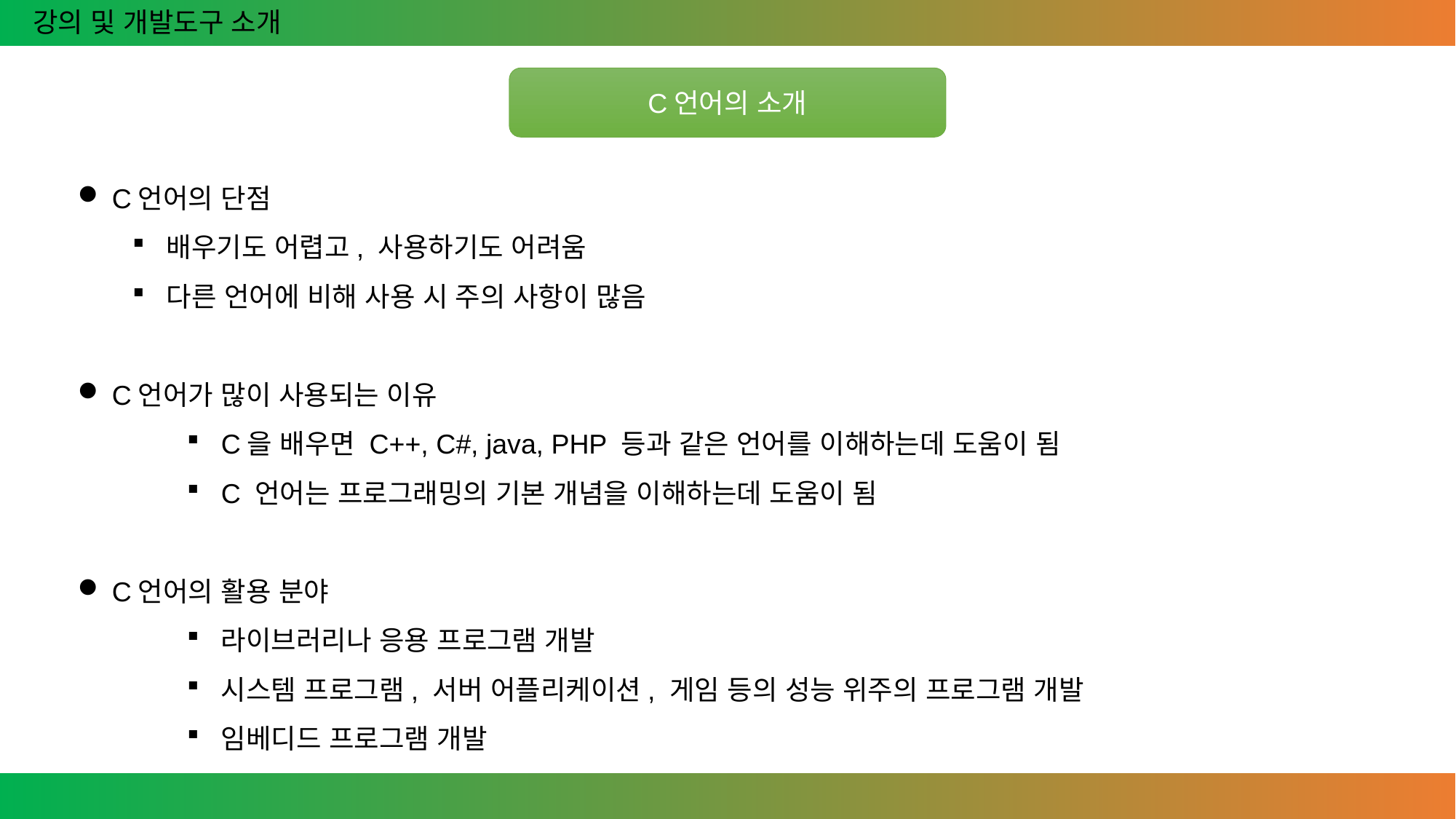

강의 및 개발도구 소개
C언어의 소개
C언어의 단점
배우기도 어렵고, 사용하기도 어려움
다른 언어에 비해 사용 시 주의 사항이 많음

C언어가 많이 사용되는 이유
C을 배우면 C++, C#, java, PHP 등과 같은 언어를 이해하는데 도움이 됨
C 언어는 프로그래밍의 기본 개념을 이해하는데 도움이 됨

C언어의 활용 분야
라이브러리나 응용 프로그램 개발
시스템 프로그램, 서버 어플리케이션, 게임 등의 성능 위주의 프로그램 개발
임베디드 프로그램 개발